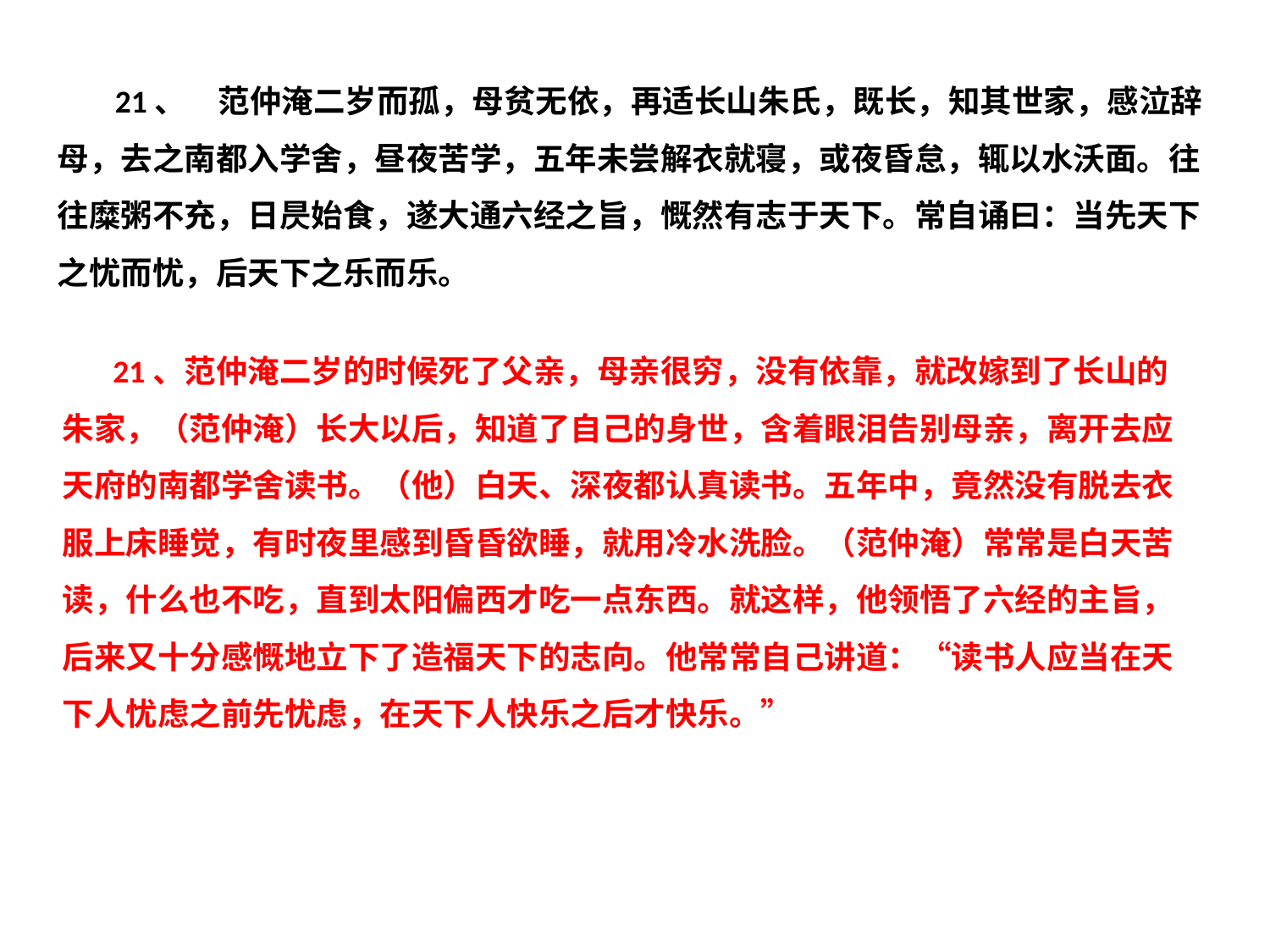

21、　范仲淹二岁而孤，母贫无依，再适长山朱氏，既长，知其世家，感泣辞母，去之南都入学舍，昼夜苦学，五年未尝解衣就寝，或夜昏怠，辄以水沃面。往往糜粥不充，日昃始食，遂大通六经之旨，慨然有志于天下。常自诵曰：当先天下之忧而忧，后天下之乐而乐。
       21、范仲淹二岁的时候死了父亲，母亲很穷，没有依靠，就改嫁到了长山的朱家，（范仲淹）长大以后，知道了自己的身世，含着眼泪告别母亲，离开去应天府的南都学舍读书。（他）白天、深夜都认真读书。五年中，竟然没有脱去衣服上床睡觉，有时夜里感到昏昏欲睡，就用冷水洗脸。（范仲淹）常常是白天苦读，什么也不吃，直到太阳偏西才吃一点东西。就这样，他领悟了六经的主旨，后来又十分感慨地立下了造福天下的志向。他常常自己讲道：“读书人应当在天下人忧虑之前先忧虑，在天下人快乐之后才快乐。”